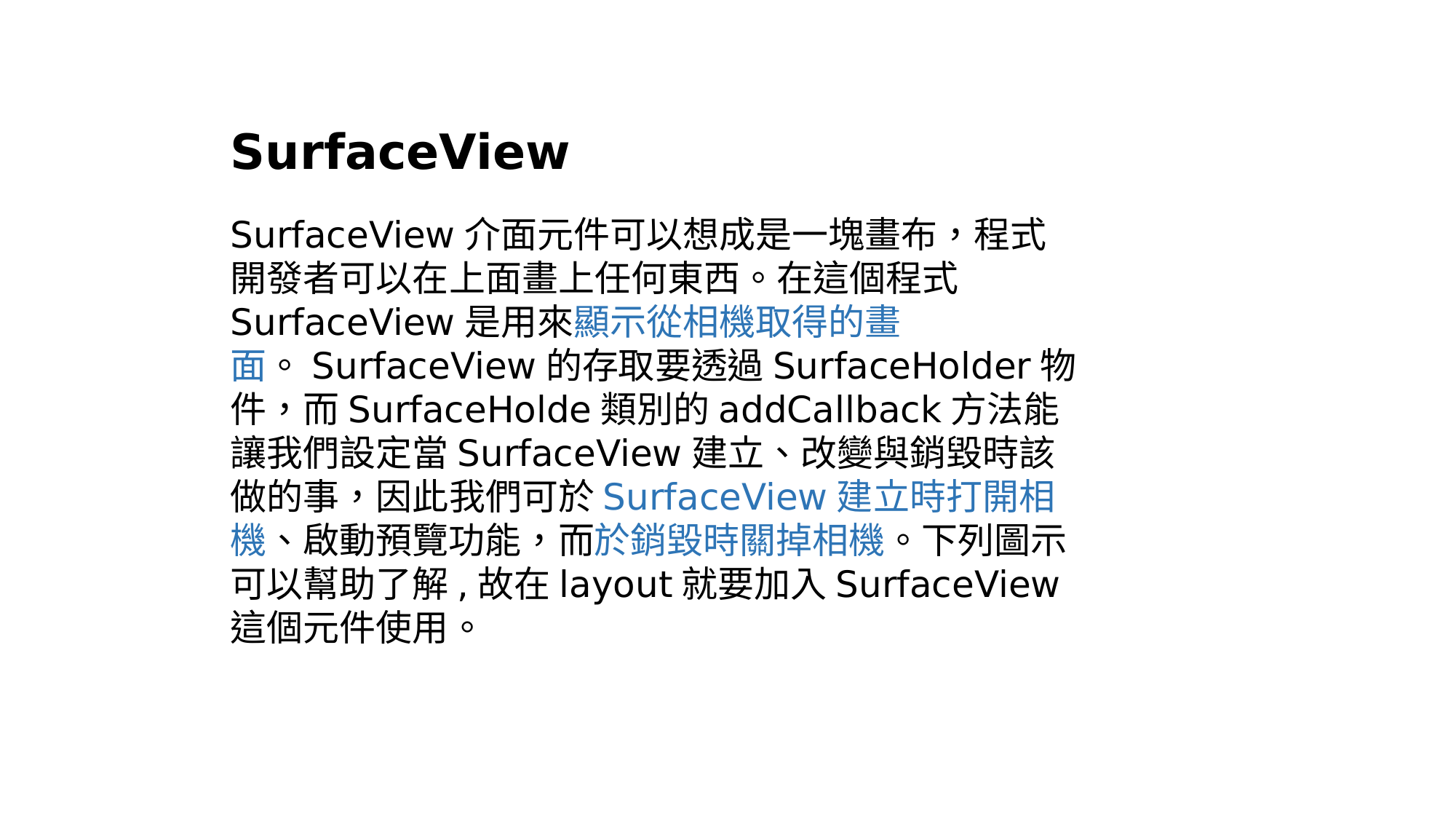

SurfaceView
SurfaceView介面元件可以想成是一塊畫布，程式開發者可以在上面畫上任何東西。在這個程式SurfaceView是用來顯示從相機取得的畫面。SurfaceView的存取要透過SurfaceHolder物件，而SurfaceHolde類別的addCallback方法能讓我們設定當SurfaceView建立、改變與銷毀時該做的事，因此我們可於SurfaceView建立時打開相機、啟動預覽功能，而於銷毀時關掉相機。下列圖示可以幫助了解,故在layout就要加入SurfaceView這個元件使用。